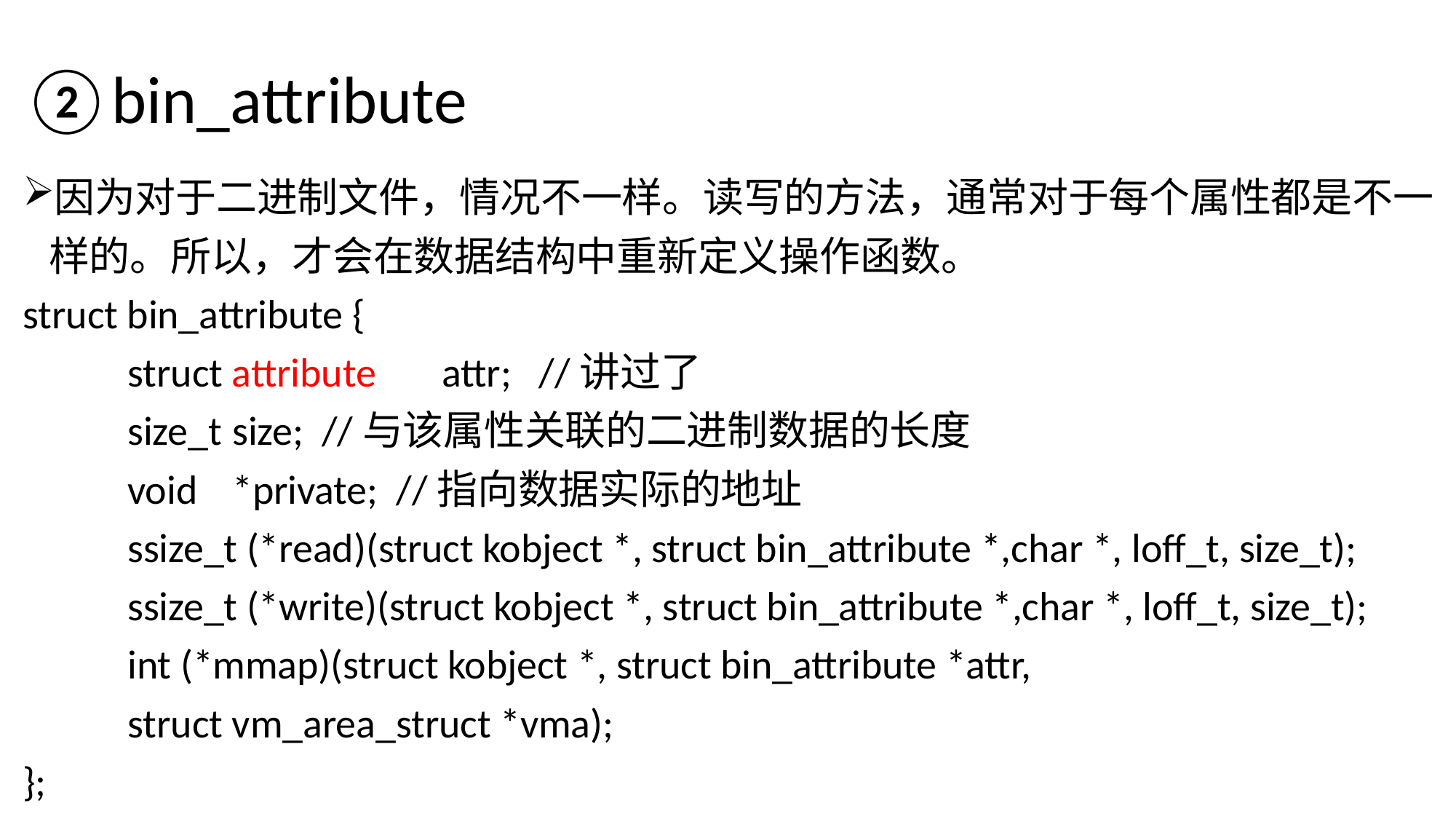

# ②bin_attribute
因为对于二进制文件，情况不一样。读写的方法，通常对于每个属性都是不一样的。所以，才会在数据结构中重新定义操作函数。
struct bin_attribute {
	struct attribute	attr;   //讲过了
	size_t			size;  //与该属性关联的二进制数据的长度
	void			*private;  //指向数据实际的地址
	ssize_t (*read)(struct kobject *, struct bin_attribute *,char *, loff_t, size_t);
	ssize_t (*write)(struct kobject *, struct bin_attribute *,char *, loff_t, size_t);
	int (*mmap)(struct kobject *, struct bin_attribute *attr,
						struct vm_area_struct *vma);
};